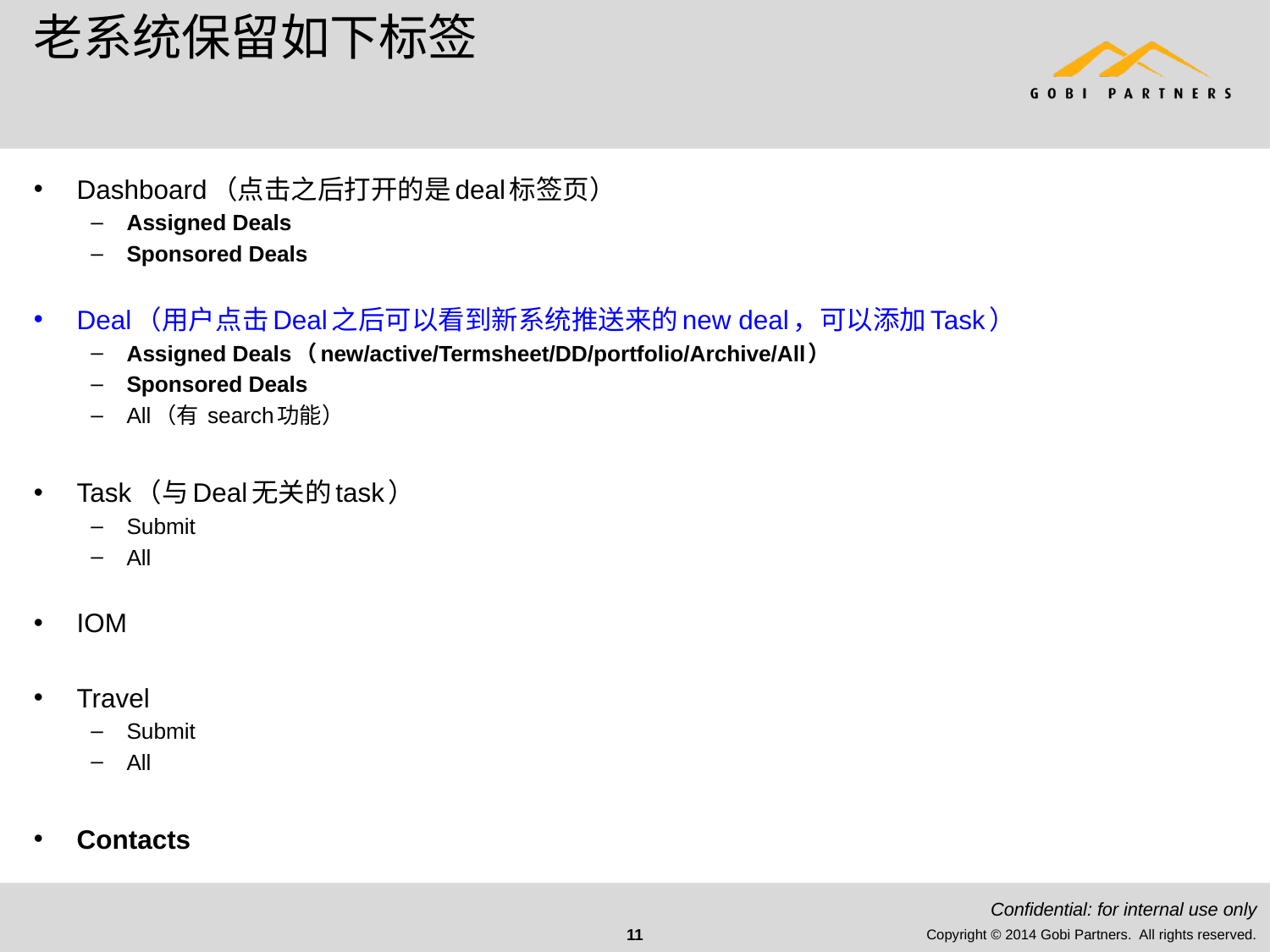

# 老系统保留如下标签
Dashboard（点击之后打开的是deal标签页）
Assigned Deals
Sponsored Deals

Deal（用户点击Deal之后可以看到新系统推送来的new deal，可以添加Task）
Assigned Deals（new/active/Termsheet/DD/portfolio/Archive/All）
Sponsored Deals
All（有 search功能）

Task（与Deal无关的task）
Submit
All

IOM

Travel
Submit
All

Contacts